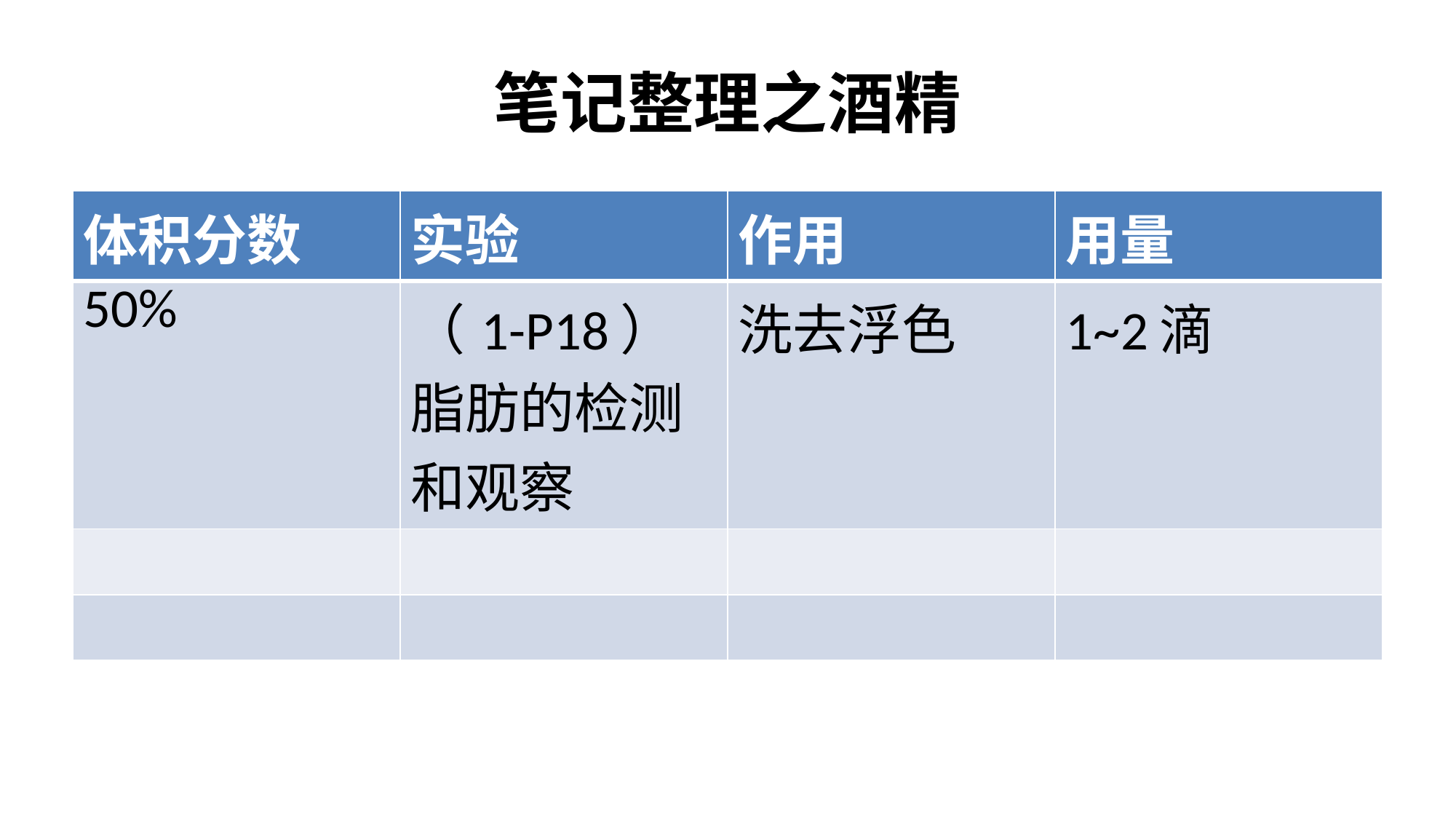

# 笔记整理之酒精
| 体积分数 | 实验 | 作用 | 用量 |
| --- | --- | --- | --- |
| 50% | （1-P18）脂肪的检测和观察 | 洗去浮色 | 1~2滴 |
|  |  |  |  |
|  |  |  |  |